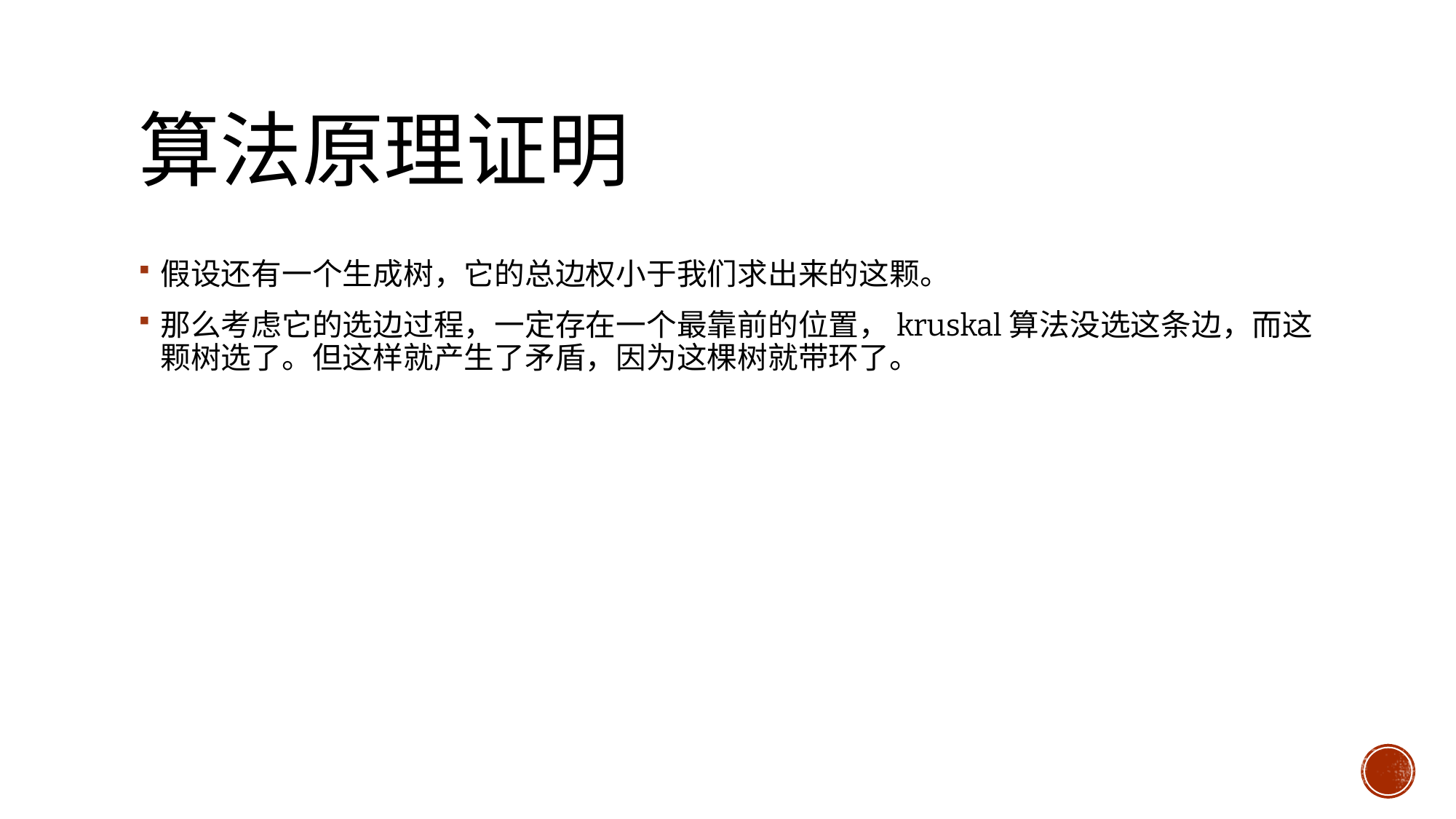

# 算法原理证明
假设还有一个生成树，它的总边权小于我们求出来的这颗。
那么考虑它的选边过程，一定存在一个最靠前的位置，kruskal算法没选这条边，而这颗树选了。但这样就产生了矛盾，因为这棵树就带环了。